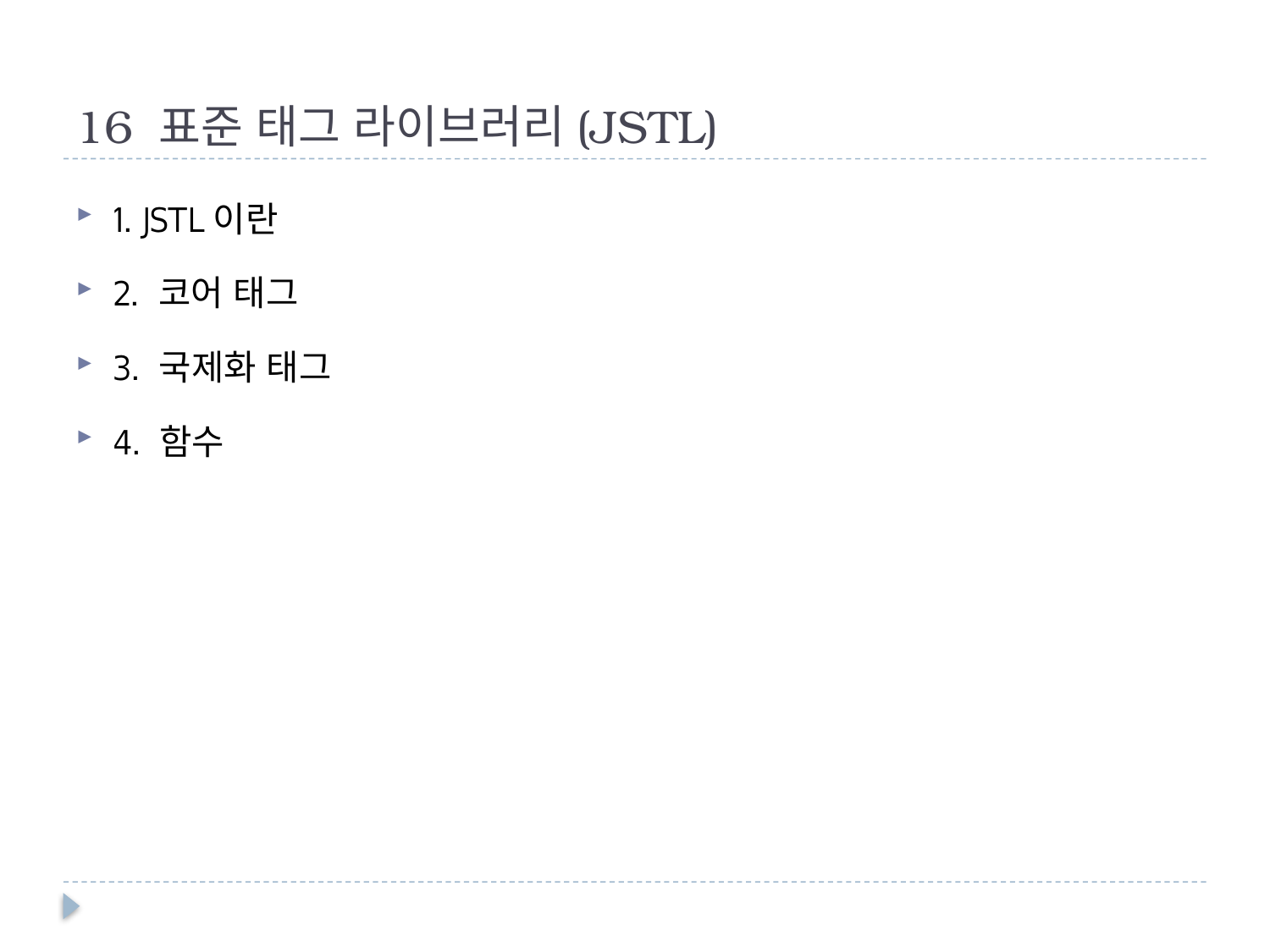

# 16 표준 태그 라이브러리(JSTL)
1. JSTL이란
2. 코어 태그
3. 국제화 태그
4. 함수